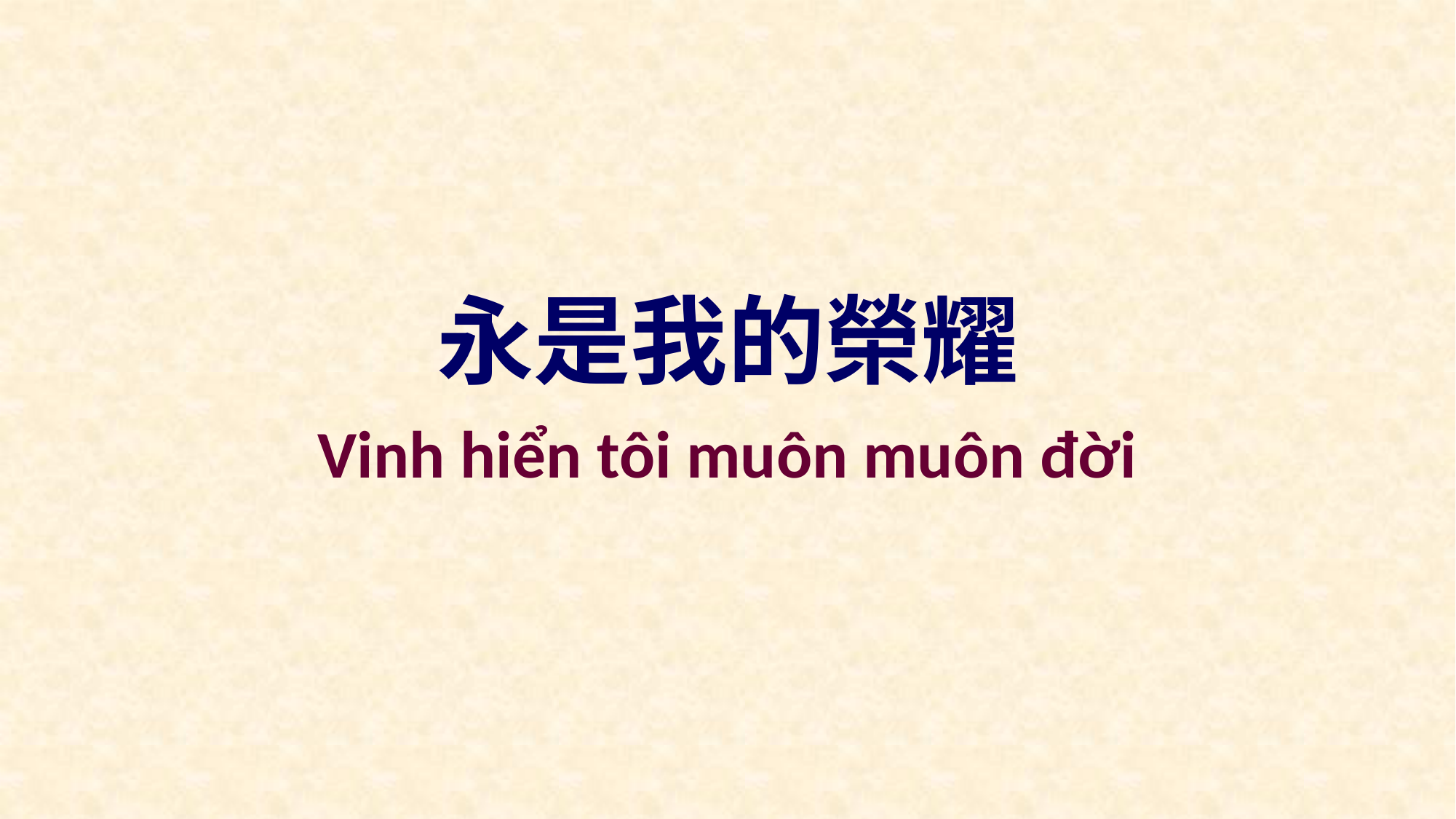

永是我的榮耀
Vinh hiển tôi muôn muôn đời